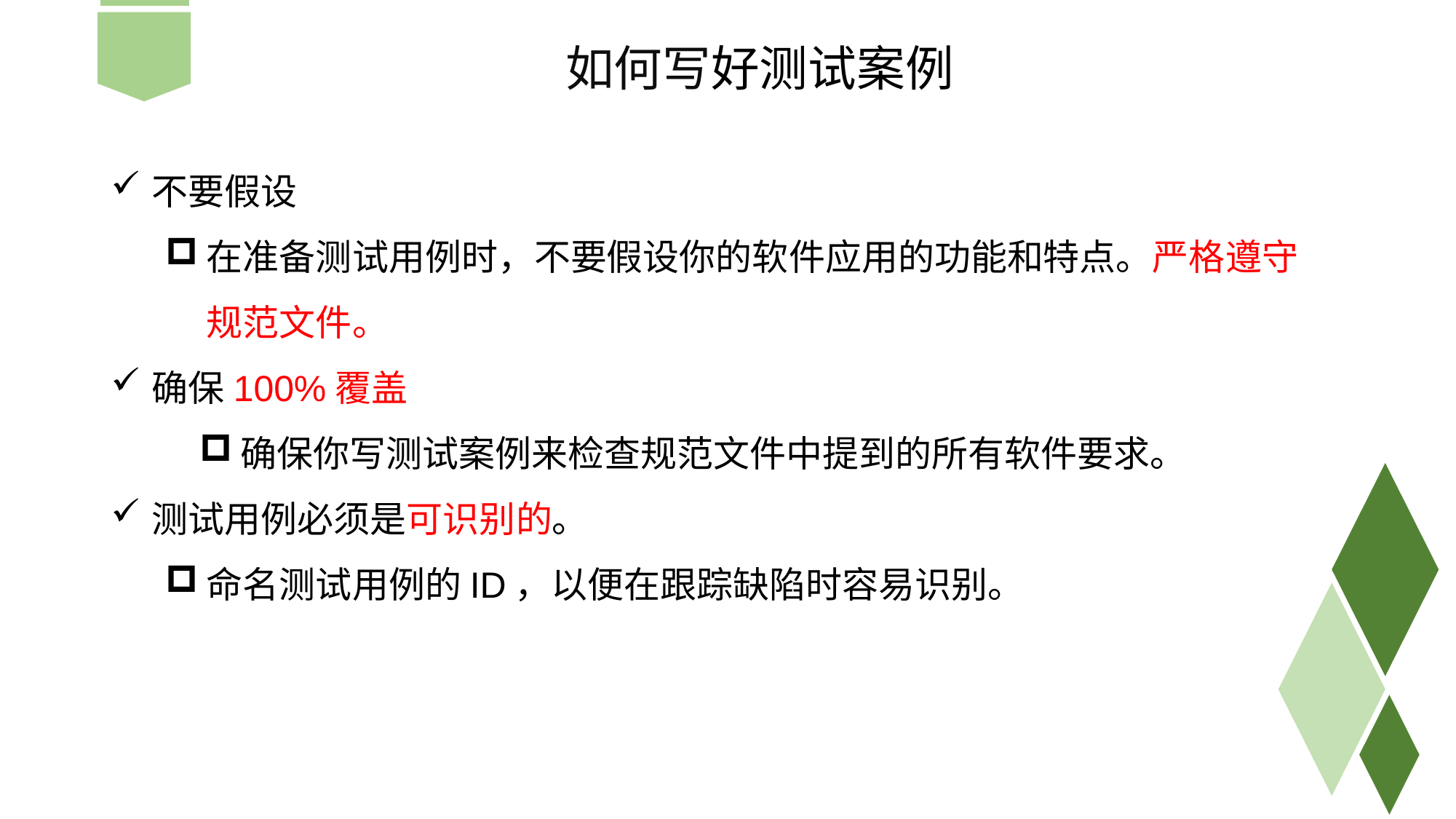

如何写好测试案例
不要假设
在准备测试用例时，不要假设你的软件应用的功能和特点。严格遵守规范文件。
确保100%覆盖
确保你写测试案例来检查规范文件中提到的所有软件要求。
测试用例必须是可识别的。
命名测试用例的ID，以便在跟踪缺陷时容易识别。

65